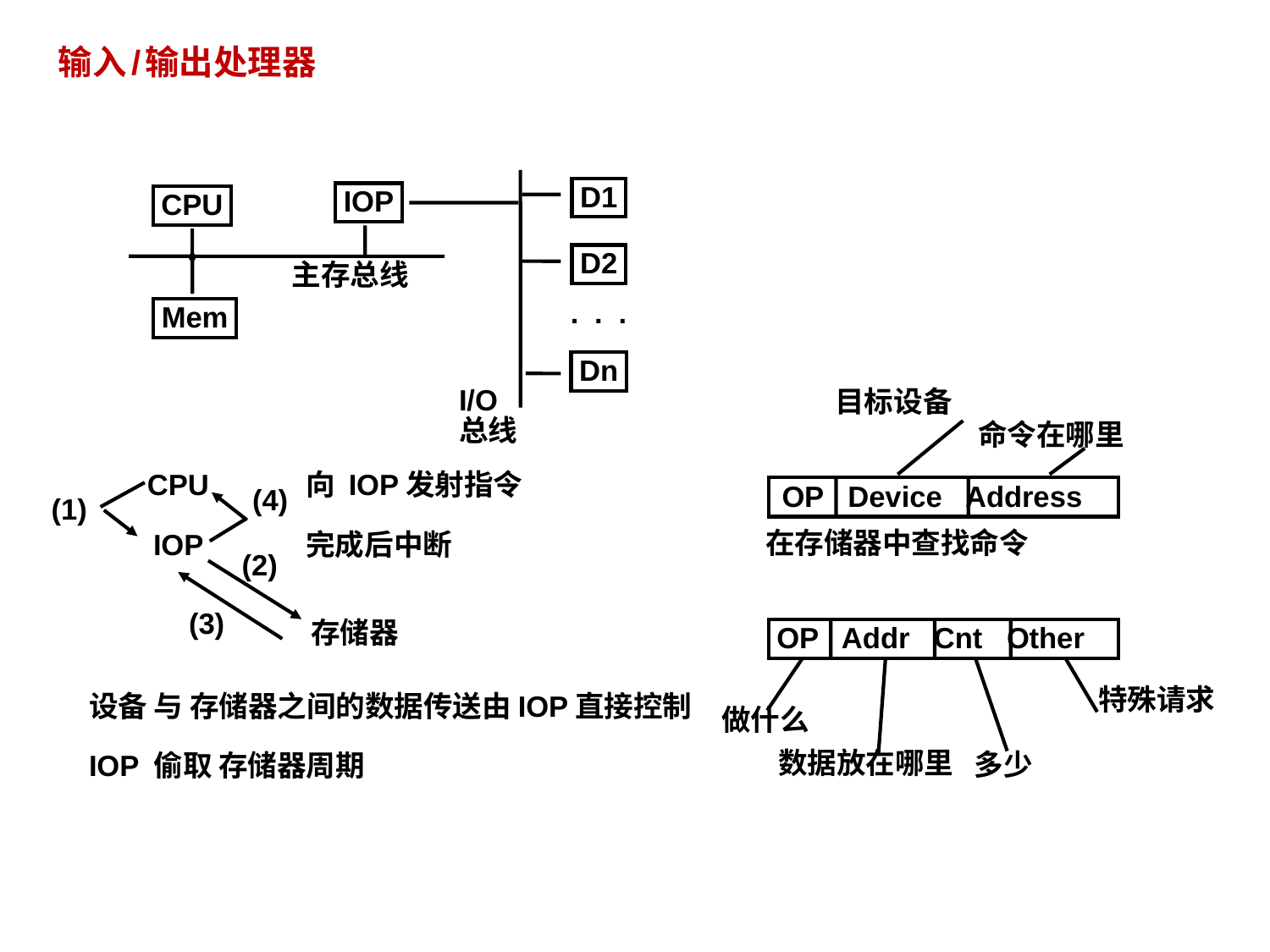

# 输入/输出处理器

D1
IOP
CPU

D2

主存总线

.  .  .
Mem
Dn

I/O
总线
目标设备
命令在哪里

CPU

IOP
向 IOP发射指令

完成后中断

OP   Device   Address

(4)

(1)

在存储器中查找命令
(2)

(3)
存储器

OP   Addr   Cnt   Other

特殊请求
设备 与 存储器之间的数据传送由IOP直接控制

IOP 偷取 存储器周期
做什么
数据放在哪里
多少